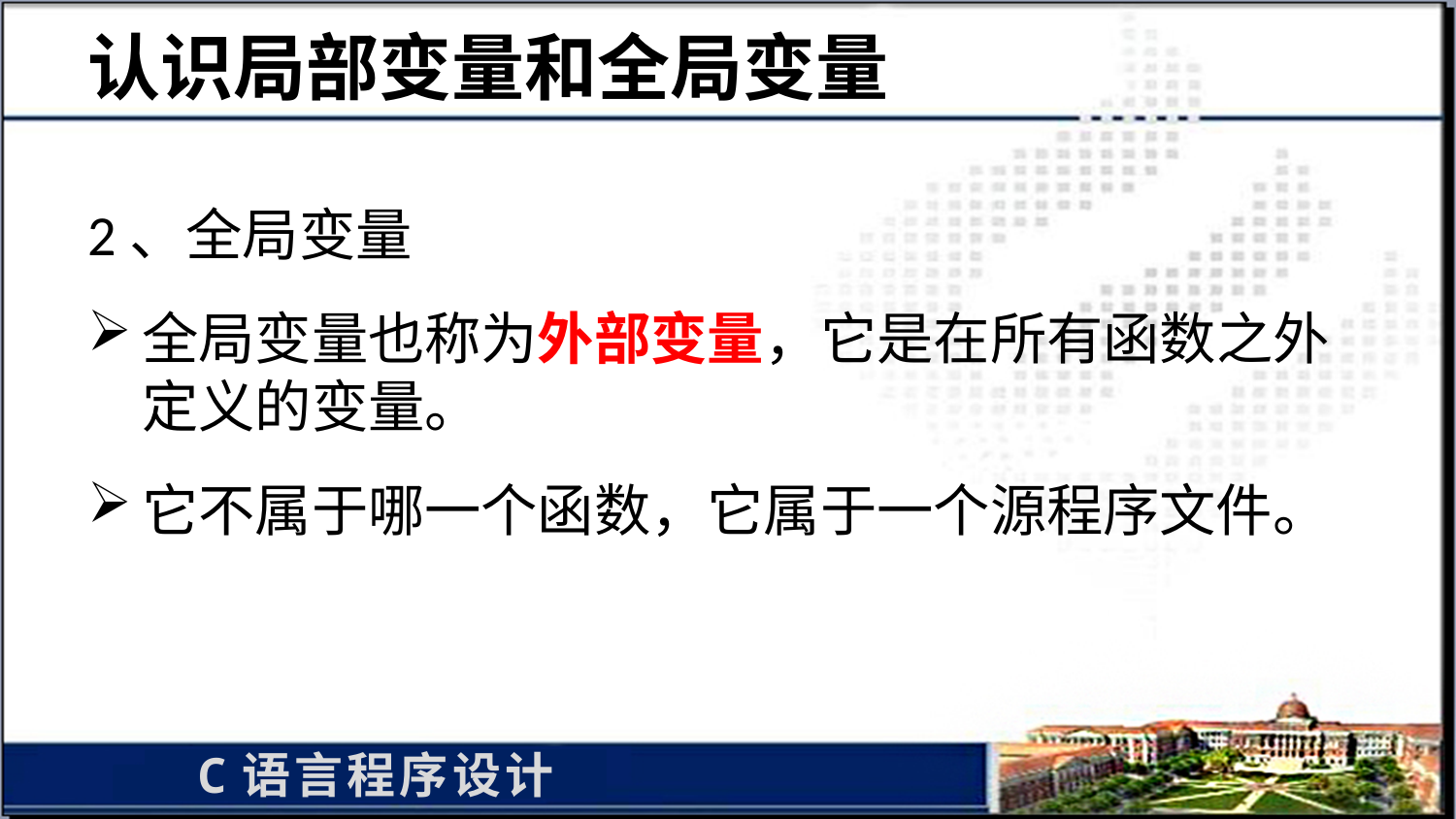

# 认识局部变量和全局变量
2、全局变量
全局变量也称为外部变量，它是在所有函数之外定义的变量。
它不属于哪一个函数，它属于一个源程序文件。